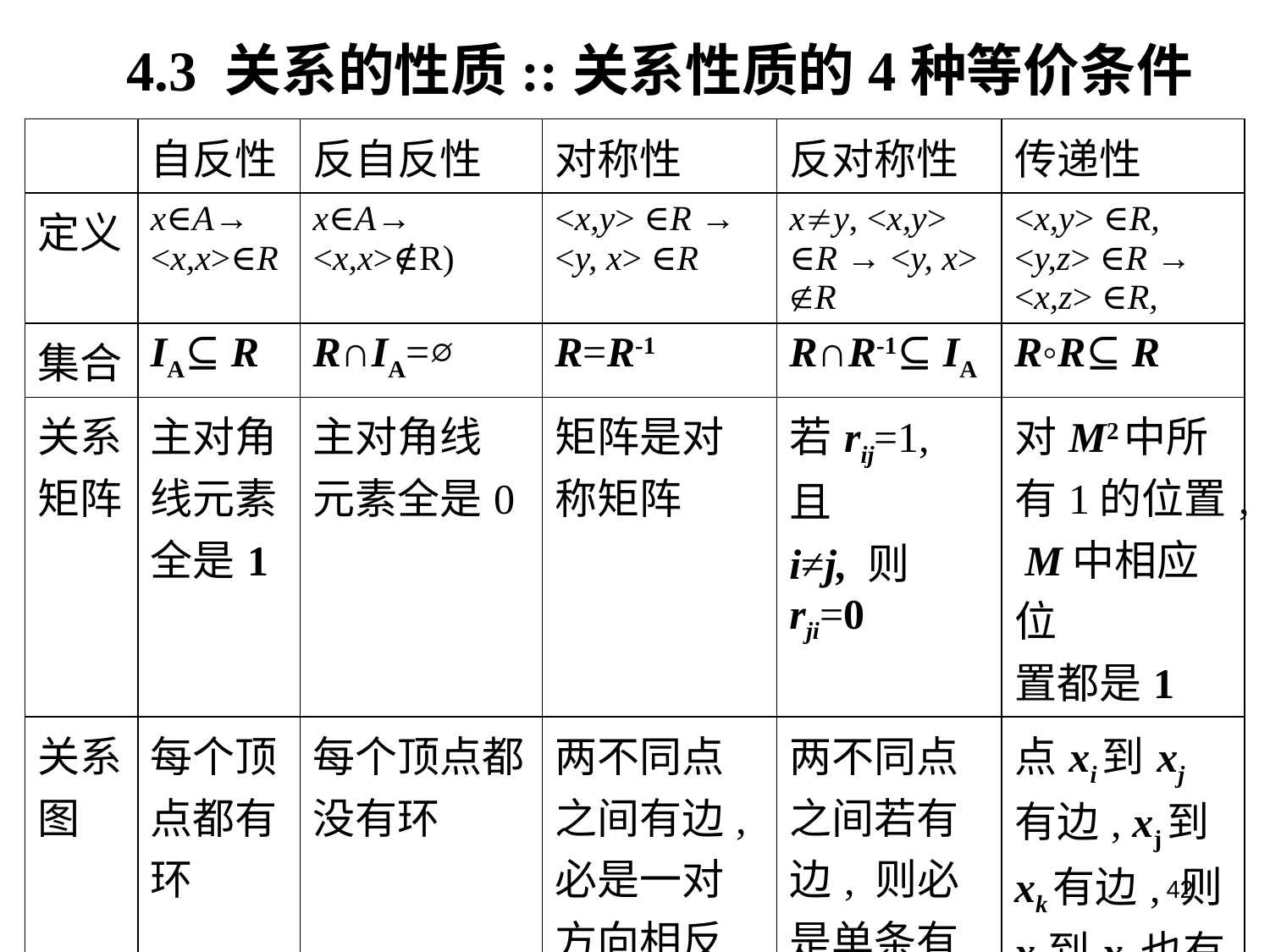

# 4.3 关系的性质::关系性质的4种等价条件
|  | 自反性 | 反自反性 | 对称性 | 反对称性 | 传递性 |
| --- | --- | --- | --- | --- | --- |
| 定义 | x∈A→ <x,x>∈R | x∈A→ <x,x>∉R) | <x,y> ∈R → <y, x> ∈R | x≠y, <x,y> ∈R → <y, x> ∉R | <x,y> ∈R, <y,z> ∈R → <x,z> ∈R, |
| 集合 | IA⊆ R | R∩IA=∅ | R=R-1 | R∩R-1⊆ IA | R◦R⊆ R |
| 关系 矩阵 | 主对角 线元素 全是1 | 主对角线 元素全是0 | 矩阵是对称矩阵 | 若rij=1, 且 i≠j, 则rji=0 | 对M2中所有1的位置, M中相应位 置都是1 |
| 关系 图 | 每个顶 点都有 环 | 每个顶点都没有环 | 两不同点之间有边, 必是一对方向相反的边 | 两不同点之间若有边, 则必是单条有向边 | 点xi到xj 有边, xj到xk有边, 则xi到xk也有边 |
42